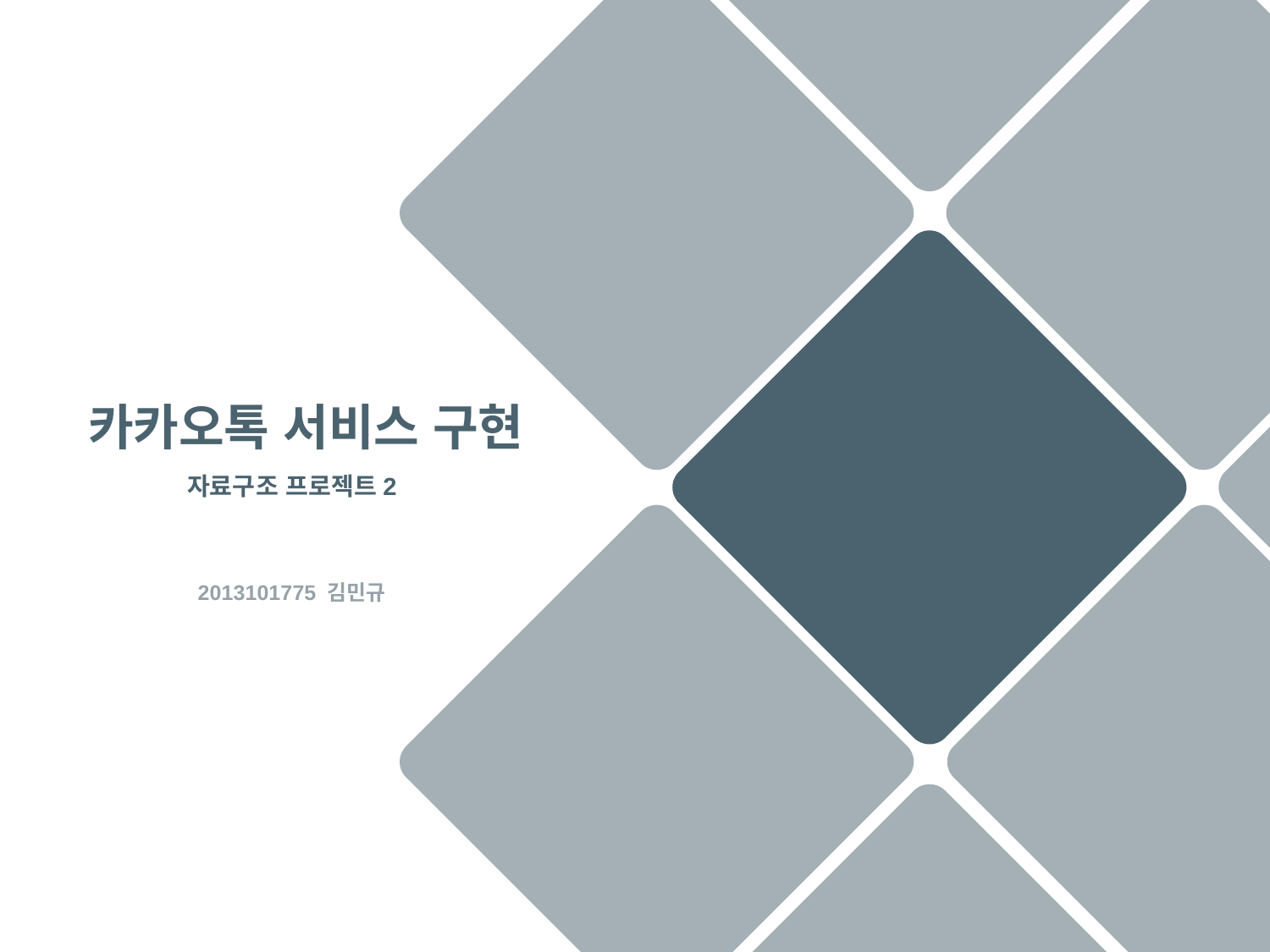

카카오톡 서비스 구현
자료구조 프로젝트2
2013101775 김민규